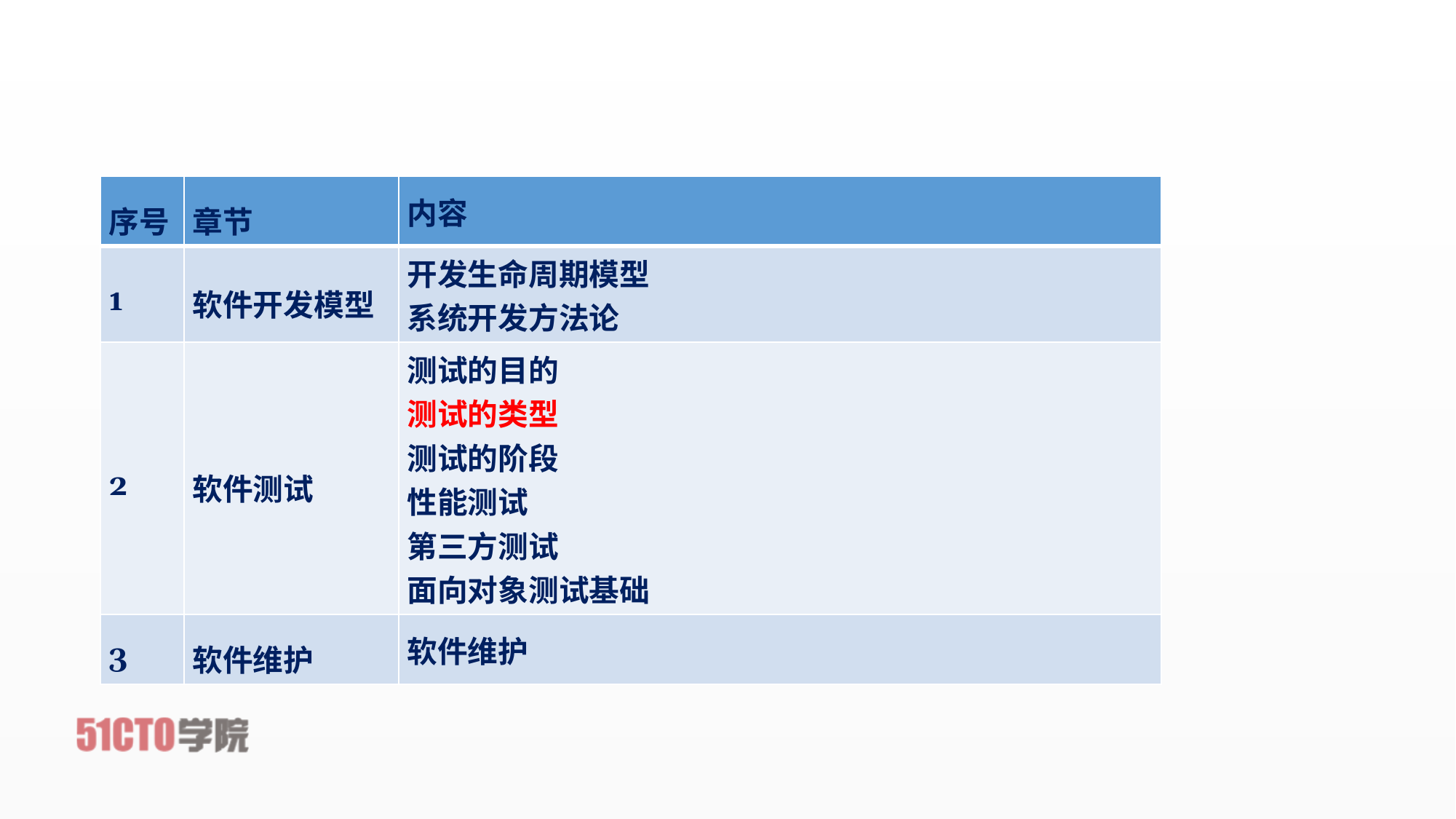

| 序号 | 章节 | 内容 |
| --- | --- | --- |
| 1 | 软件开发模型 | 开发生命周期模型 系统开发方法论 |
| 2 | 软件测试 | 测试的目的 测试的类型 测试的阶段 性能测试 第三方测试 面向对象测试基础 |
| 3 | 软件维护 | 软件维护 |